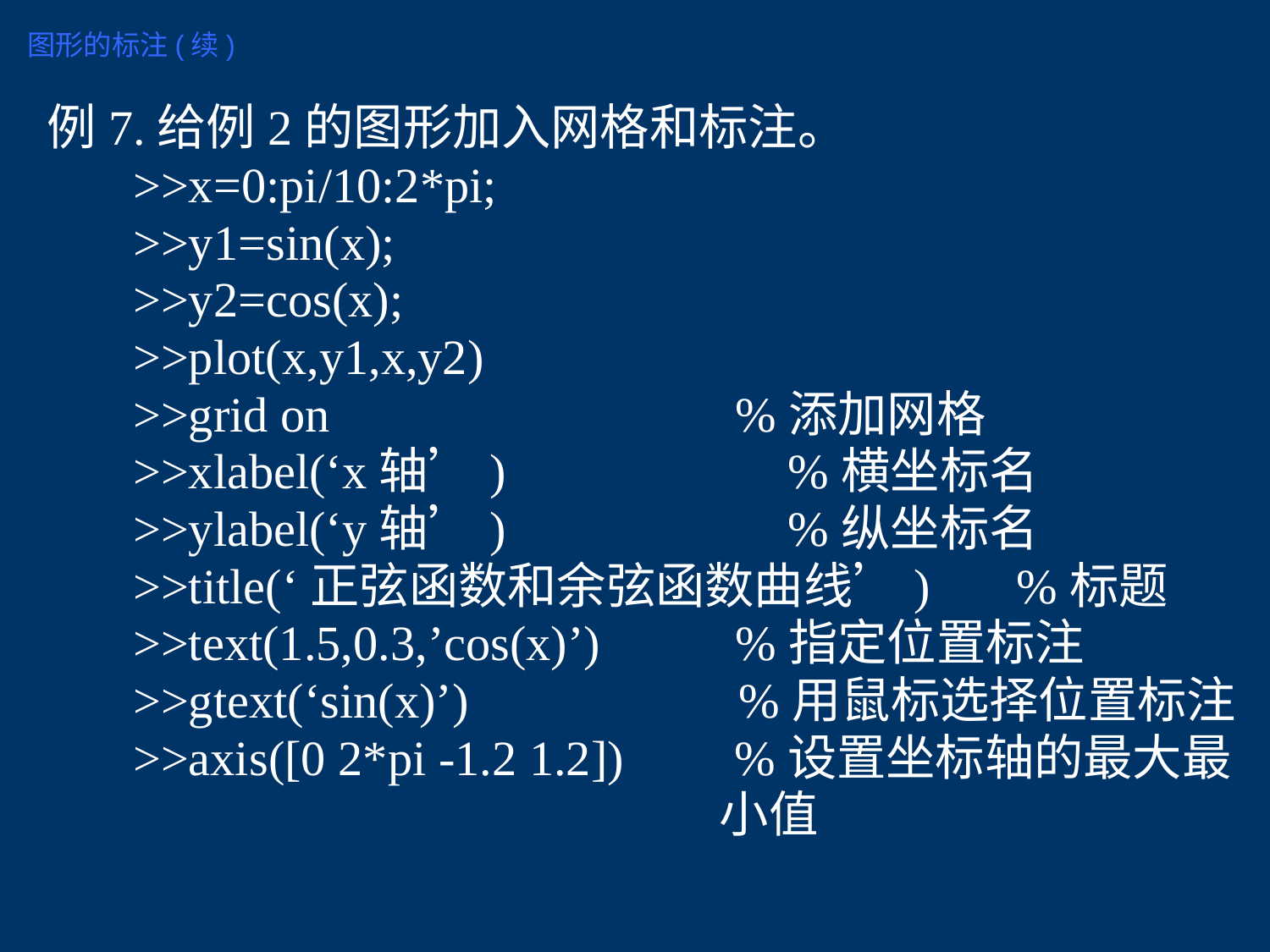

图形的标注(续)
例7.给例2的图形加入网格和标注。
       >>x=0:pi/10:2*pi;
       >>y1=sin(x);
       >>y2=cos(x);
       >>plot(x,y1,x,y2)
       >>grid on                                 %添加网格
       >>xlabel(‘x轴’)                       %横坐标名
       >>ylabel(‘y轴’)                       %纵坐标名
       >>title(‘正弦函数和余弦函数曲线’)       %标题
       >>text(1.5,0.3,’cos(x)’)           %指定位置标注
       >>gtext(‘sin(x)’)                      %用鼠标选择位置标注
       >>axis([0 2*pi -1.2 1.2])         %设置坐标轴的最大最
                                                            小值